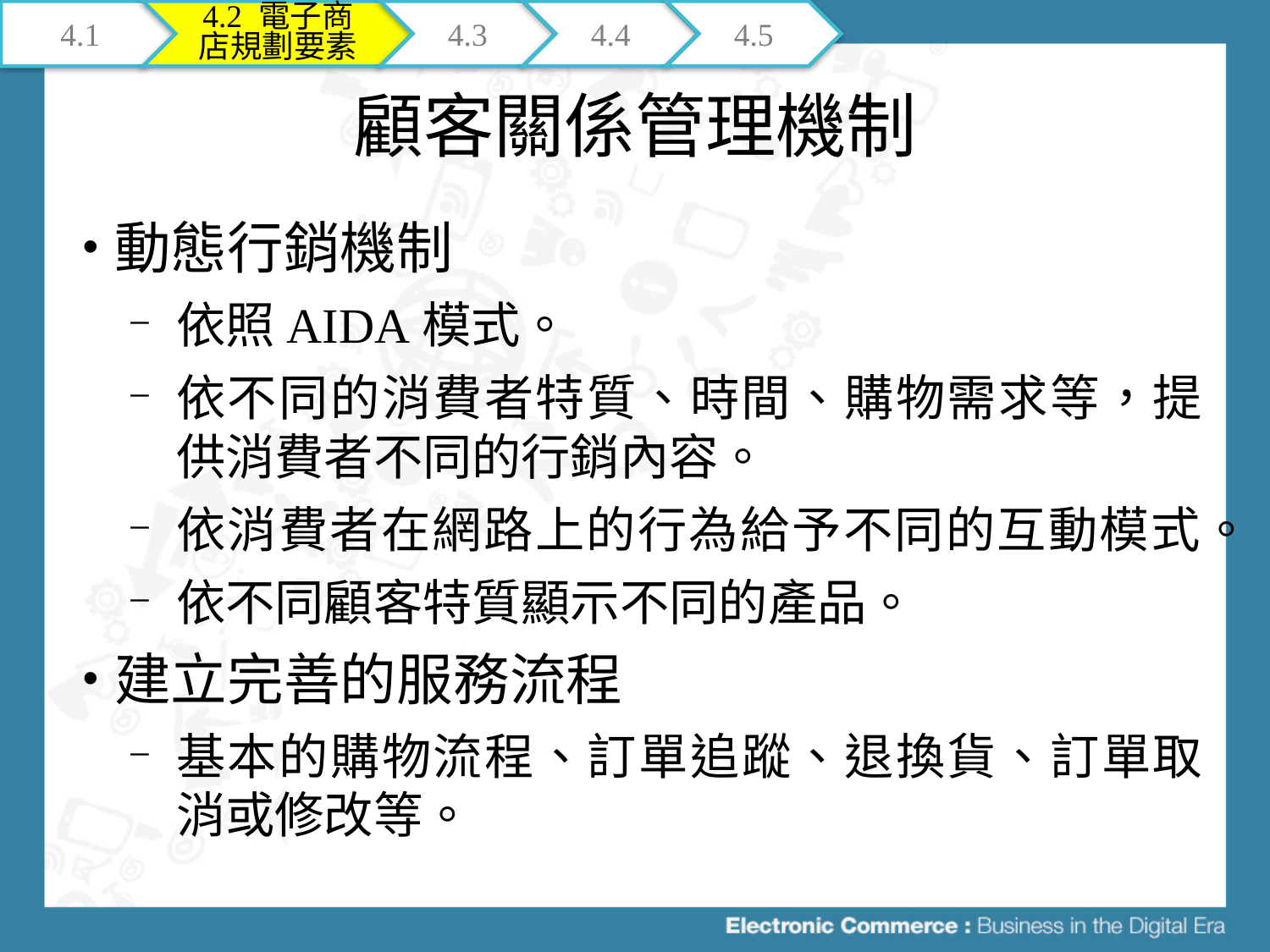

4.1
4.2 電子商店規劃要素
4.3
4.4
4.5
# 顧客關係管理機制
動態行銷機制
依照AIDA模式。
依不同的消費者特質、時間、購物需求等，提供消費者不同的行銷內容。
依消費者在網路上的行為給予不同的互動模式。
依不同顧客特質顯示不同的產品。
建立完善的服務流程
基本的購物流程、訂單追蹤、退換貨、訂單取消或修改等。